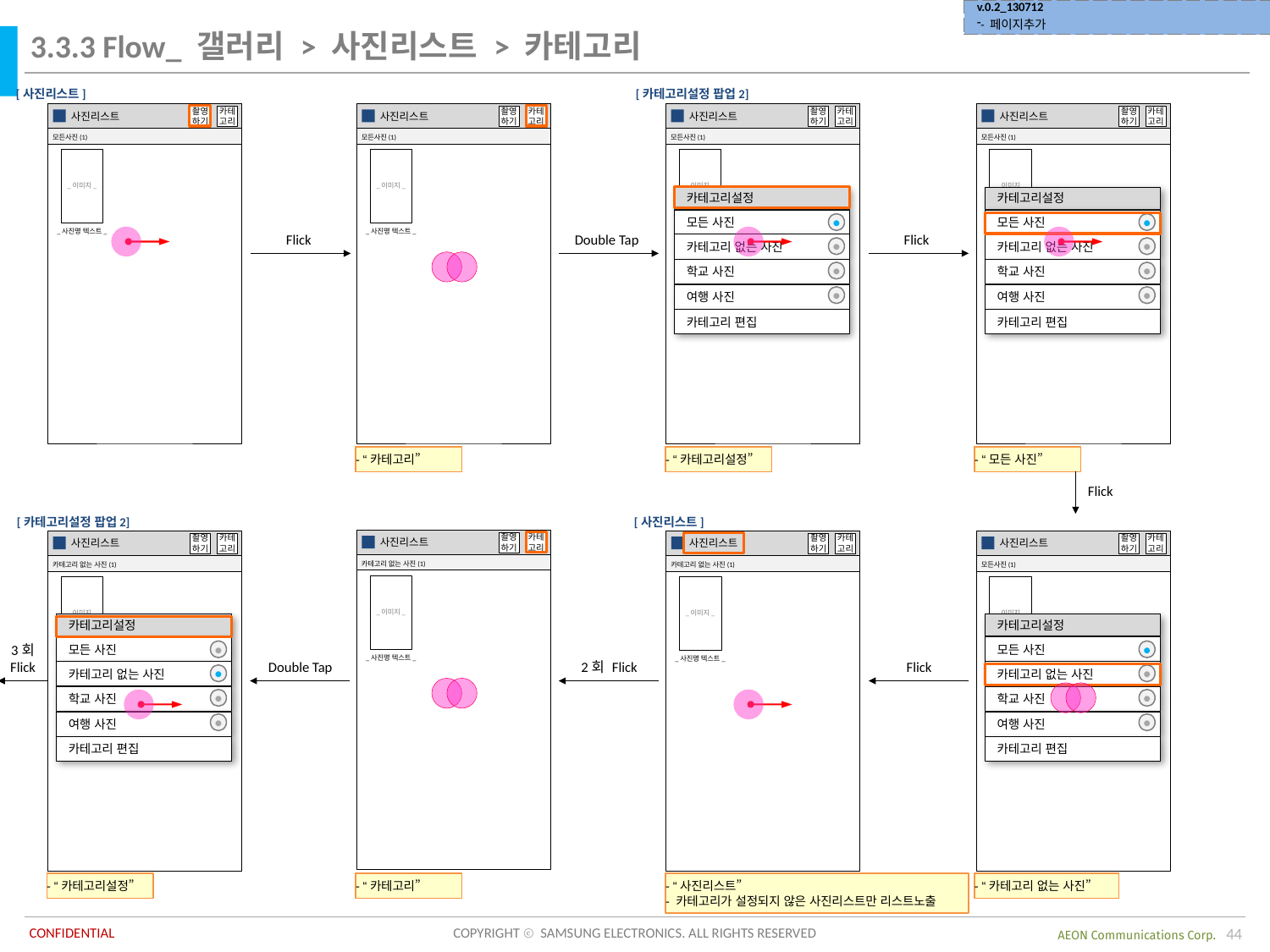

| v.0.2\_130712 - 페이지추가 |
| --- |
3.3.3 Flow_ 갤러리 > 사진리스트 > 카테고리
[사진리스트]
[카테고리설정 팝업2]

         사진리스트
촬영
하기
카테
고리

모든사진(1)
_이미지_
_사진명 텍스트_

         사진리스트
촬영
하기
카테
고리

모든사진(1)
_이미지_
_사진명 텍스트_

         사진리스트
촬영
하기
카테
고리

모든사진(1)
_이미지_
_사진명 텍스트_

         사진리스트
촬영
하기
카테
고리

모든사진(1)
_이미지_
_사진명 텍스트_

카테고리설정
모든 사진
카테고리 없는 사진
학교 사진
여행 사진
카테고리 편집

카테고리설정
모든 사진
카테고리 없는 사진
학교 사진
여행 사진
카테고리 편집

●
●
Flick
Double Tap
Flick

●
●

●
●
●
●
- “카테고리”
- “카테고리설정”
- “모든 사진”
Flick
[카테고리설정 팝업2]
[사진리스트]

         사진리스트
촬영
하기
카테
고리

카테고리 없는 사진(1)
_이미지_
_사진명 텍스트_

         사진리스트
촬영
하기
카테
고리

카테고리 없는 사진(1)
_이미지_
_사진명 텍스트_

         사진리스트
촬영
하기
카테
고리

카테고리 없는 사진(1)
_이미지_
_사진명 텍스트_

         사진리스트
촬영
하기
카테
고리

모든사진(1)
_이미지_
_사진명 텍스트_

카테고리설정
모든 사진
카테고리 없는 사진
학교 사진
여행 사진
카테고리 편집
카테고리설정
모든 사진
카테고리 없는 사진
학교 사진
여행 사진
카테고리 편집

3회
Flick
●
●
Double Tap
2회 Flick
Flick

●
●

●

●
●
●
- “카테고리설정”
- “카테고리”
- “사진리스트”
- 카테고리가 설정되지 않은 사진리스트만 리스트노출
- “카테고리 없는 사진”
44